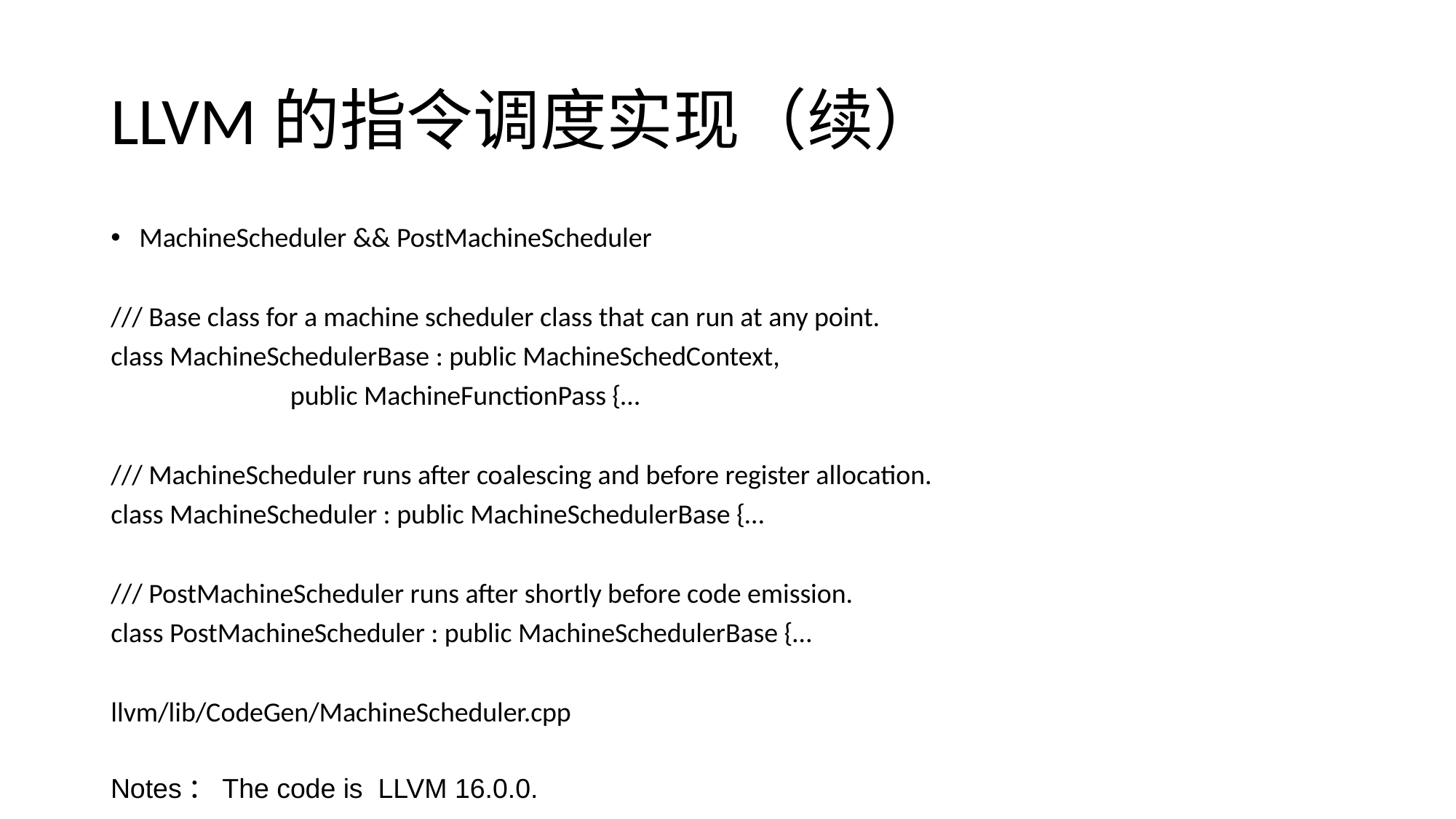

# LLVM的指令调度实现（续）
MachineScheduler && PostMachineScheduler

/// Base class for a machine scheduler class that can run at any point.
class MachineSchedulerBase : public MachineSchedContext,
                             public MachineFunctionPass {…

/// MachineScheduler runs after coalescing and before register allocation.
class MachineScheduler : public MachineSchedulerBase {…

/// PostMachineScheduler runs after shortly before code emission.
class PostMachineScheduler : public MachineSchedulerBase {…

llvm/lib/CodeGen/MachineScheduler.cpp
Notes：The code is  LLVM 16.0.0.